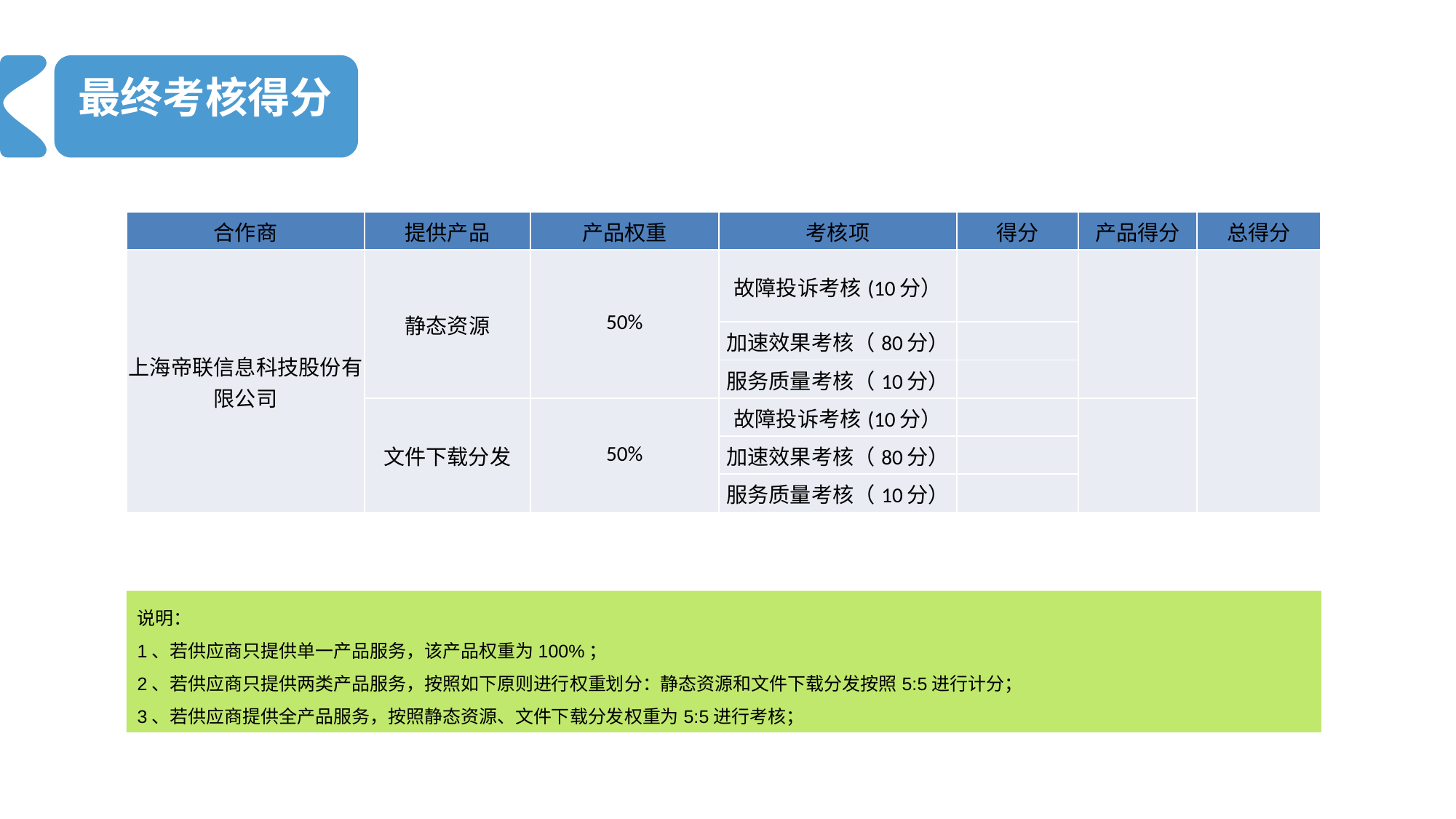

# 最终考核得分
| 合作商 | 提供产品 | 产品权重 | 考核项 | 得分 | 产品得分 | 总得分 |
| --- | --- | --- | --- | --- | --- | --- |
| 上海帝联信息科技股份有限公司 | 静态资源 | 50% | 故障投诉考核(10分） |  |  |  |
|  |  |  | 加速效果考核（80分） |  |  |  |
|  |  |  | 服务质量考核（10分） |  |  |  |
|  | 文件下载分发 | 50% | 故障投诉考核(10分） |  |  |  |
|  |  |  | 加速效果考核（80分） |  |  |  |
|  |  |  | 服务质量考核（10分） |  |  |  |
说明：
1、若供应商只提供单一产品服务，该产品权重为100%；
2、若供应商只提供两类产品服务，按照如下原则进行权重划分：静态资源和文件下载分发按照5:5进行计分；
3、若供应商提供全产品服务，按照静态资源、文件下载分发权重为5:5进行考核；